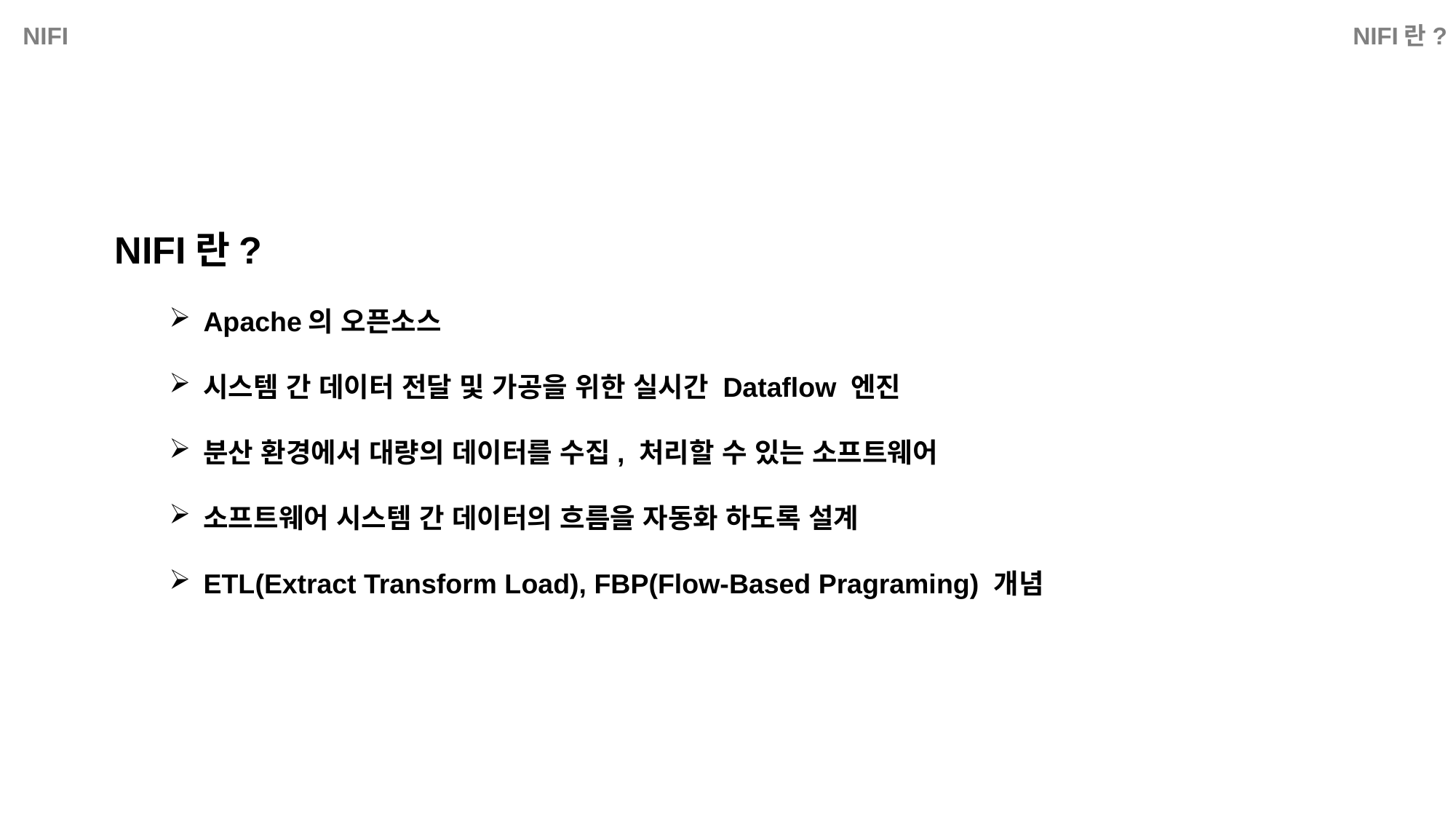

NIFI
NIFI란?
NIFI란?
Apache의 오픈소스
시스템 간 데이터 전달 및 가공을 위한 실시간 Dataflow 엔진
분산 환경에서 대량의 데이터를 수집, 처리할 수 있는 소프트웨어
소프트웨어 시스템 간 데이터의 흐름을 자동화 하도록 설계
ETL(Extract Transform Load), FBP(Flow-Based Pragraming) 개념